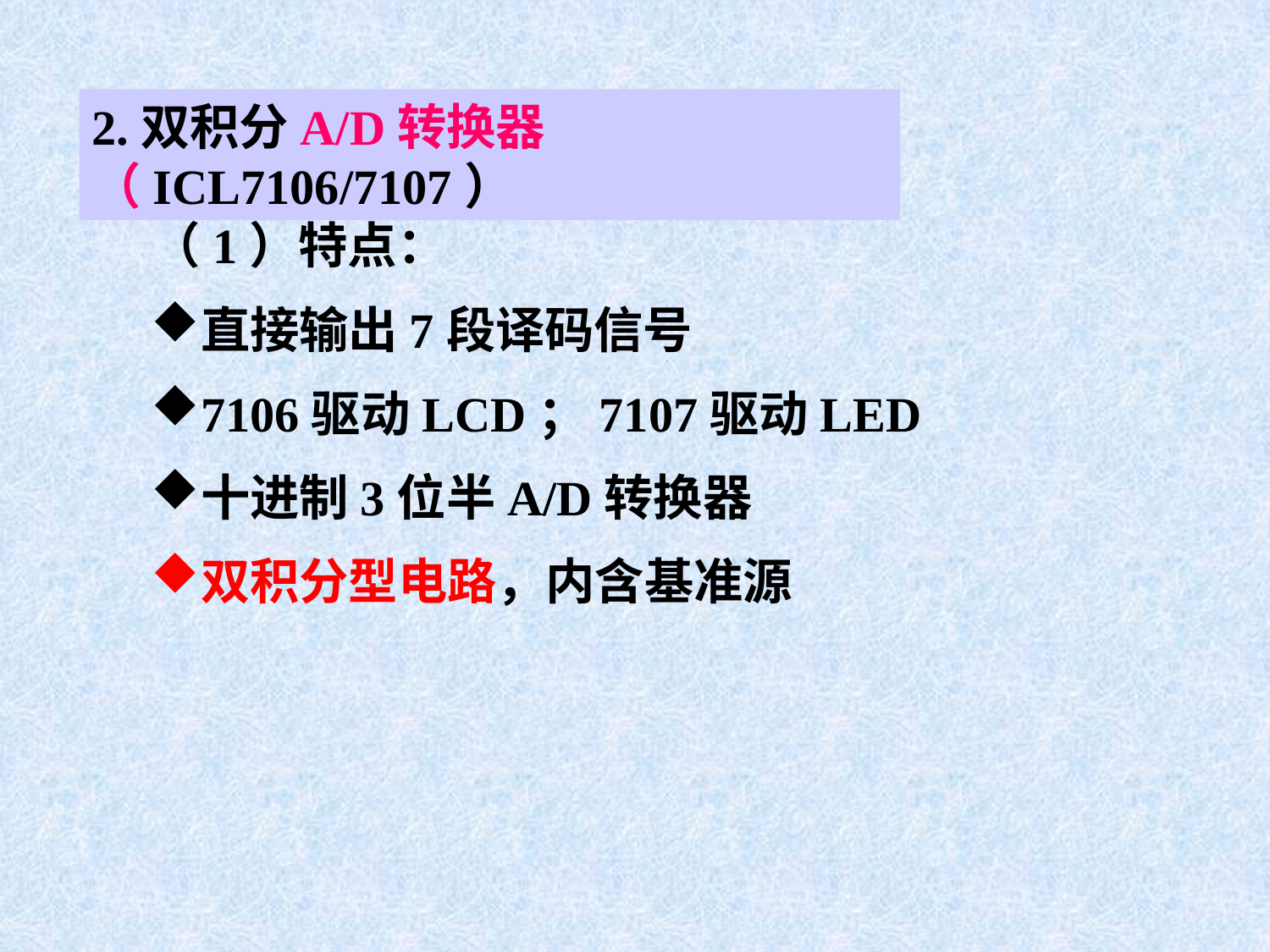

2.双积分A/D转换器（ICL7106/7107）
（1）特点：
直接输出7段译码信号
7106驱动LCD；7107驱动LED
十进制3位半A/D转换器
双积分型电路，内含基准源